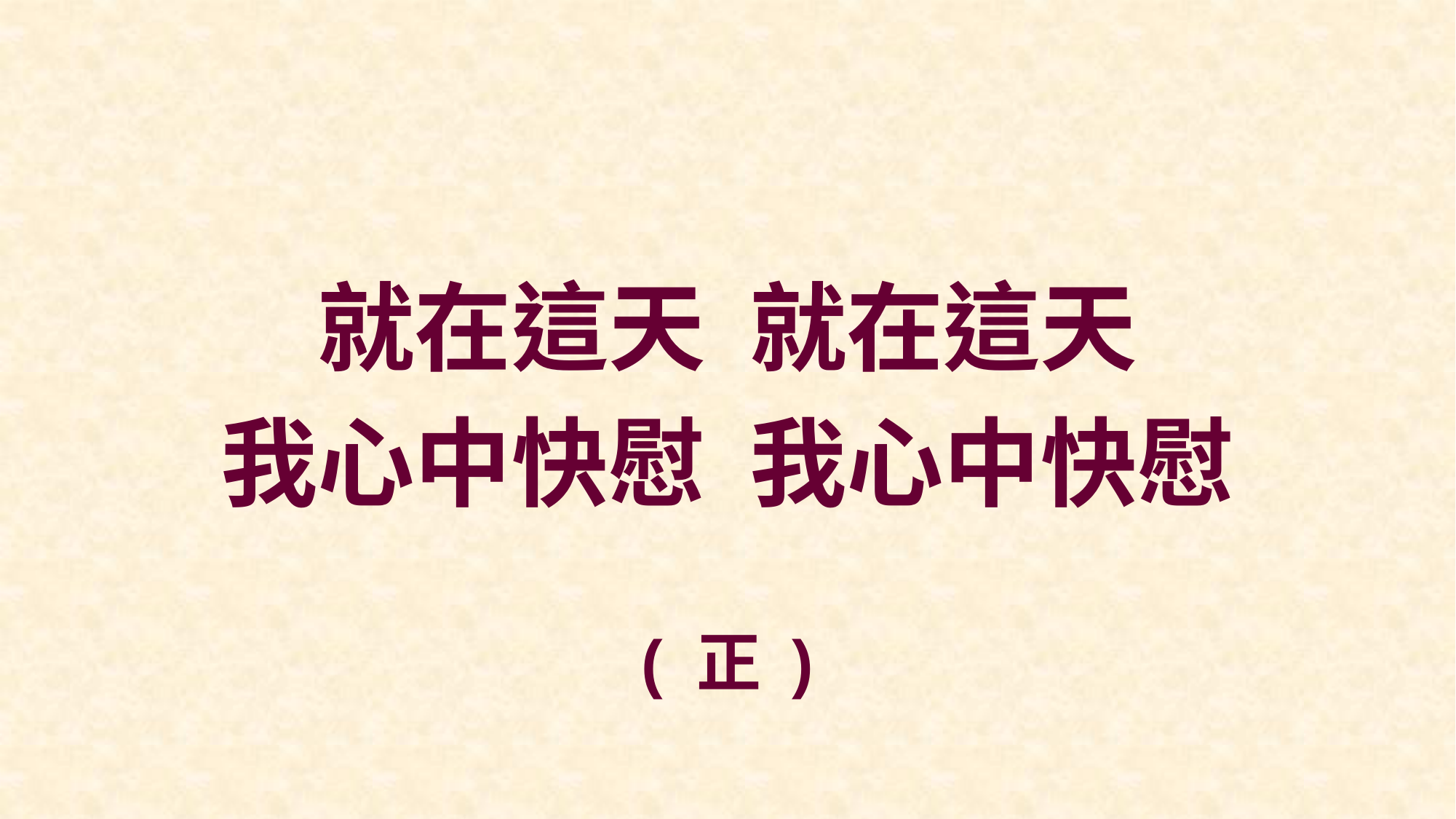

就在這天  就在這天
我心中快慰  我心中快慰
( 正 )